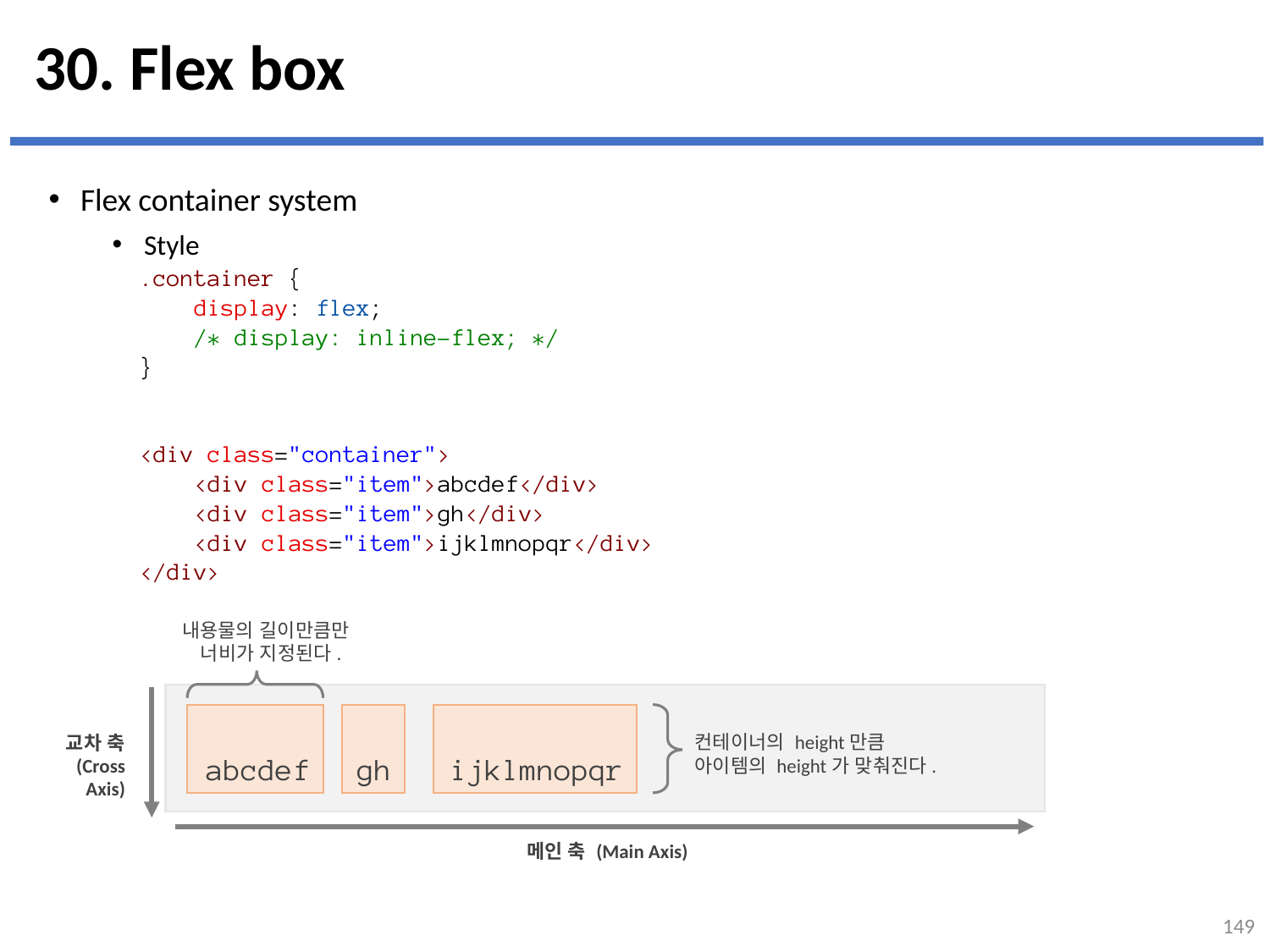

# 30. Flex box
Flex container system
Style
.container {
    display: flex;
    /* display: inline-flex; */
}
<div class="container">
    <div class="item">abcdef</div>
    <div class="item">gh</div>
    <div class="item">ijklmnopqr</div>
</div>
내용물의 길이만큼만
 너비가 지정된다.

abcdef
gh
ijklmnopqr
교차 축
(Cross Axis)
컨테이너의 height만큼
아이템의 height가 맞춰진다.
메인 축 (Main Axis)
149